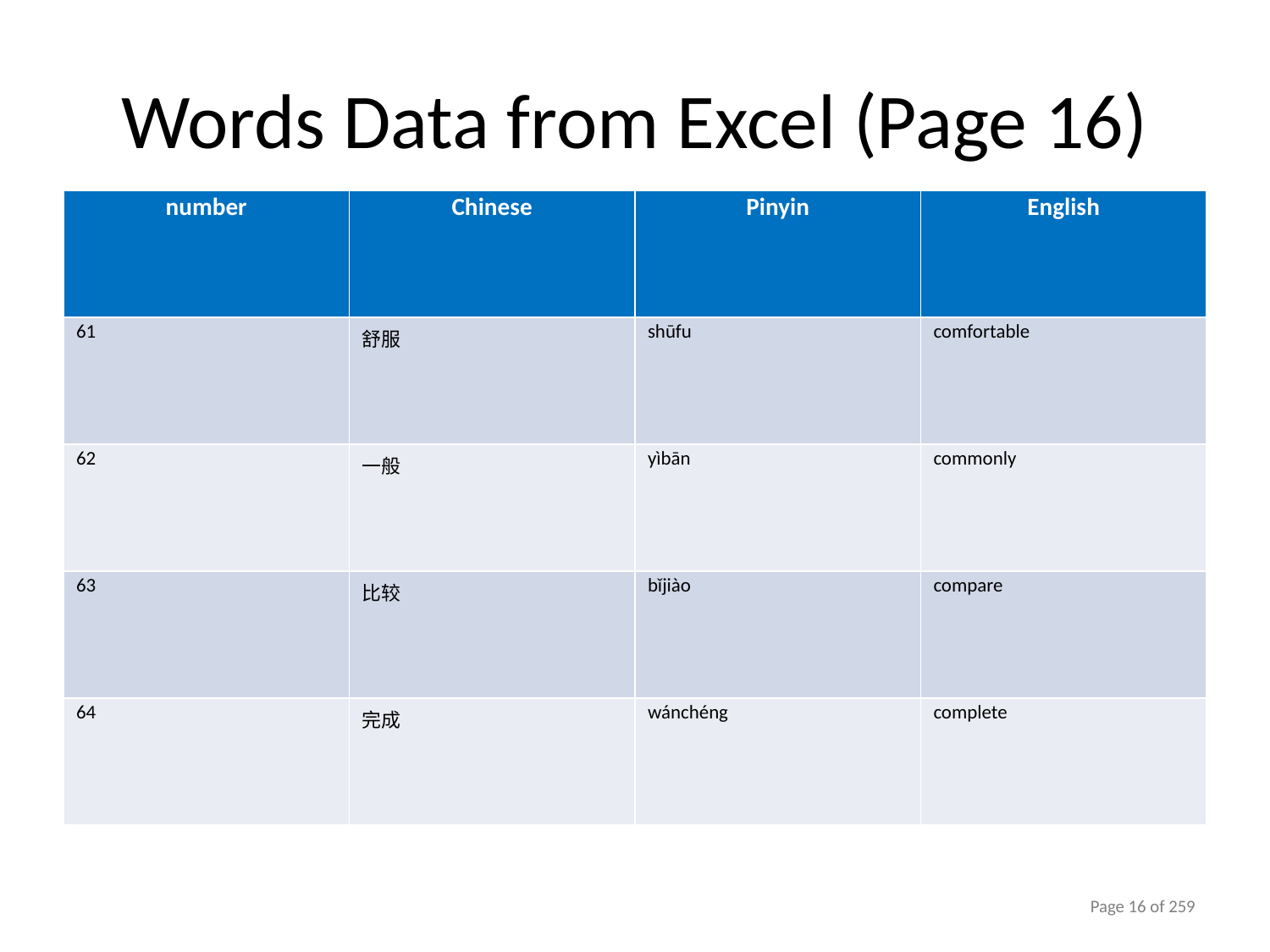

# Words Data from Excel (Page 16)
| number | Chinese | Pinyin | English |
| --- | --- | --- | --- |
| 61 | 舒服 | shūfu | comfortable |
| 62 | 一般 | yìbān | commonly |
| 63 | 比较 | bǐjiào | compare |
| 64 | 完成 | wánchéng | complete |

Page 16 of 259